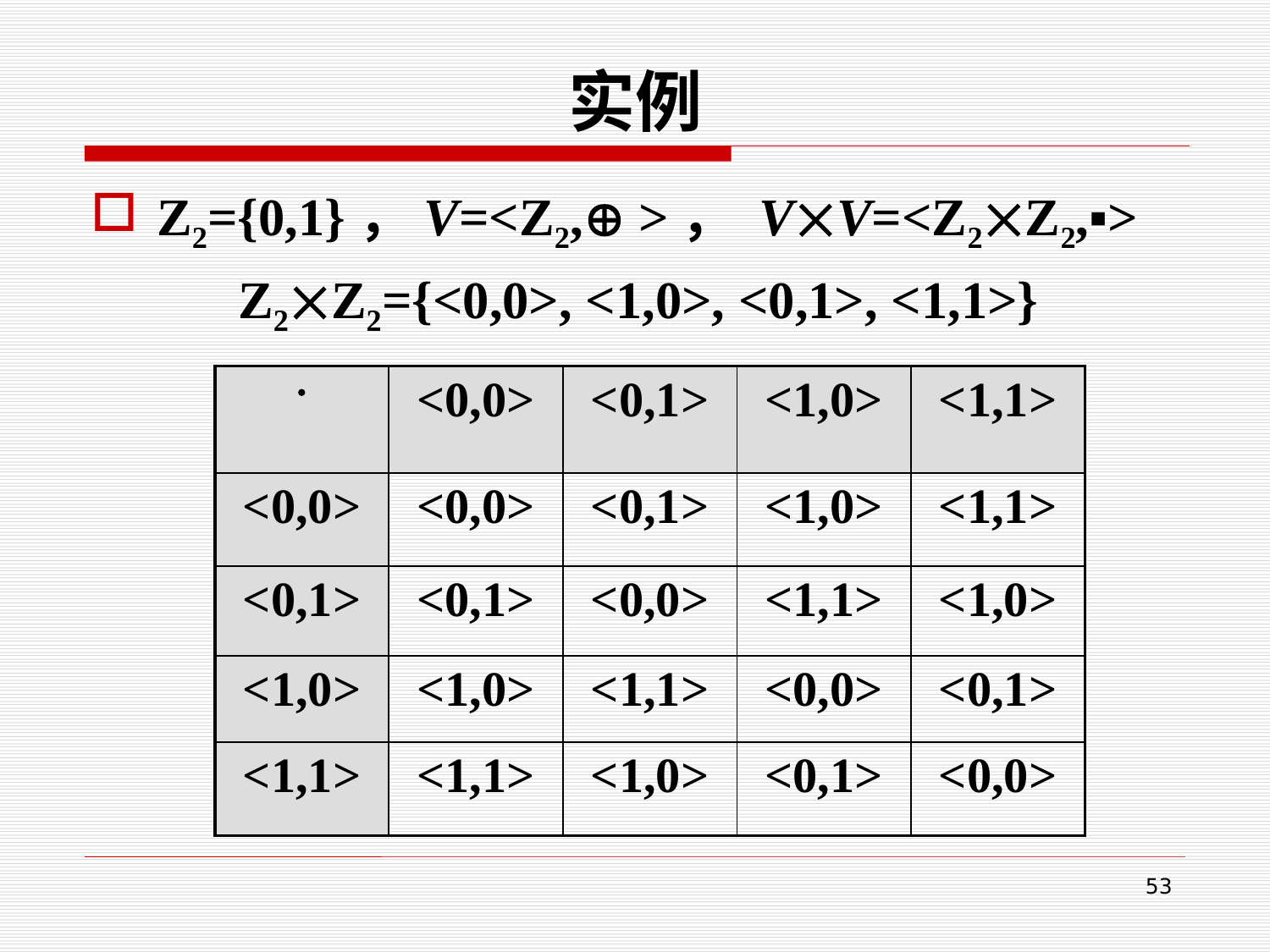

# 实例
Z2={0,1}，V=<Z2,⊕ >， V×V=<Z2×Z2,▪>
           Z2×Z2={<0,0>, <1,0>, <0,1>, <1,1>}

| ⋅ | <0,0> | <0,1> | <1,0> | <1,1> |
| --- | --- | --- | --- | --- |
| <0,0> | <0,0> | <0,1> | <1,0> | <1,1> |
| <0,1> | <0,1> | <0,0> | <1,1> | <1,0> |
| <1,0> | <1,0> | <1,1> | <0,0> | <0,1> |
| <1,1> | <1,1> | <1,0> | <0,1> | <0,0> |
53